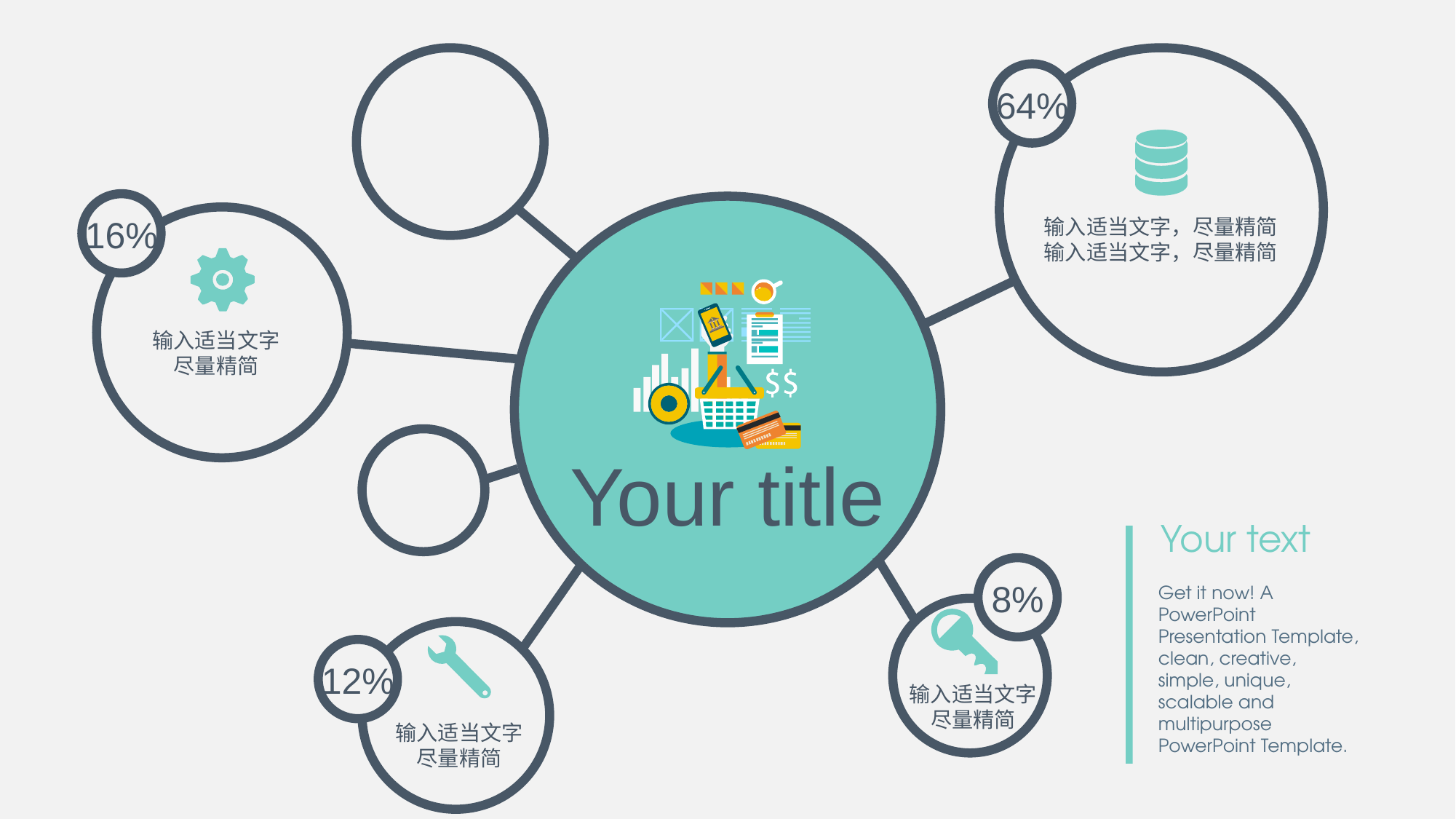

64%

16%

输入适当文字，尽量精简
输入适当文字，尽量精简

输入适当文字
尽量精简

Your title
Your text

Get it now! A PowerPoint Presentation Template, clean, creative, simple, unique, scalable and multipurpose PowerPoint Template.

8%

12%
输入适当文字
尽量精简
输入适当文字
尽量精简